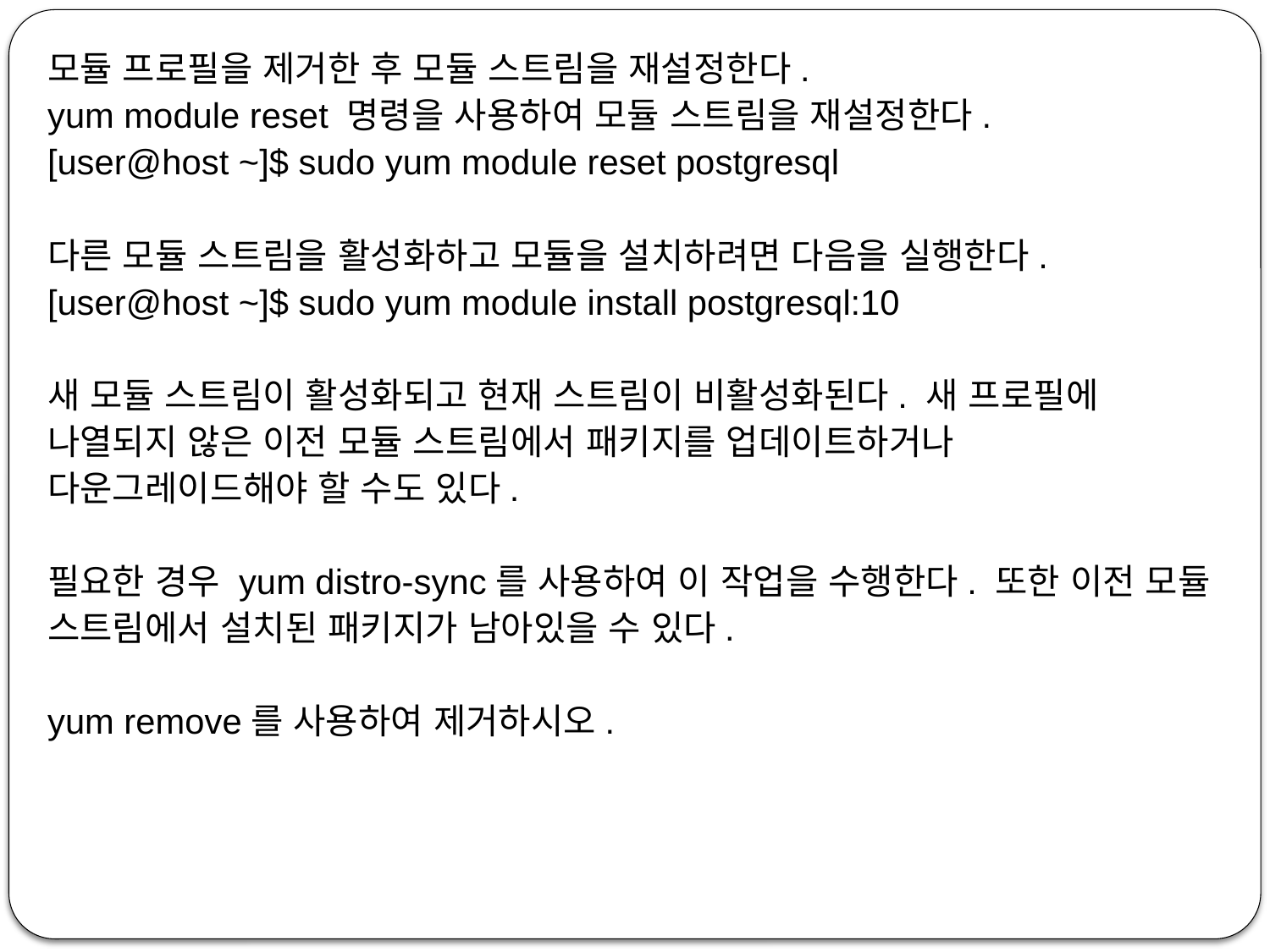

모듈 프로필을 제거한 후 모듈 스트림을 재설정한다.
yum module reset 명령을 사용하여 모듈 스트림을 재설정한다.
[user@host ~]$ sudo yum module reset postgresql

다른 모듈 스트림을 활성화하고 모듈을 설치하려면 다음을 실행한다.
[user@host ~]$ sudo yum module install postgresql:10

새 모듈 스트림이 활성화되고 현재 스트림이 비활성화된다. 새 프로필에 나열되지 않은 이전 모듈 스트림에서 패키지를 업데이트하거나 다운그레이드해야 할 수도 있다.

필요한 경우 yum distro-sync를 사용하여 이 작업을 수행한다. 또한 이전 모듈 스트림에서 설치된 패키지가 남아있을 수 있다.

yum remove를 사용하여 제거하시오.